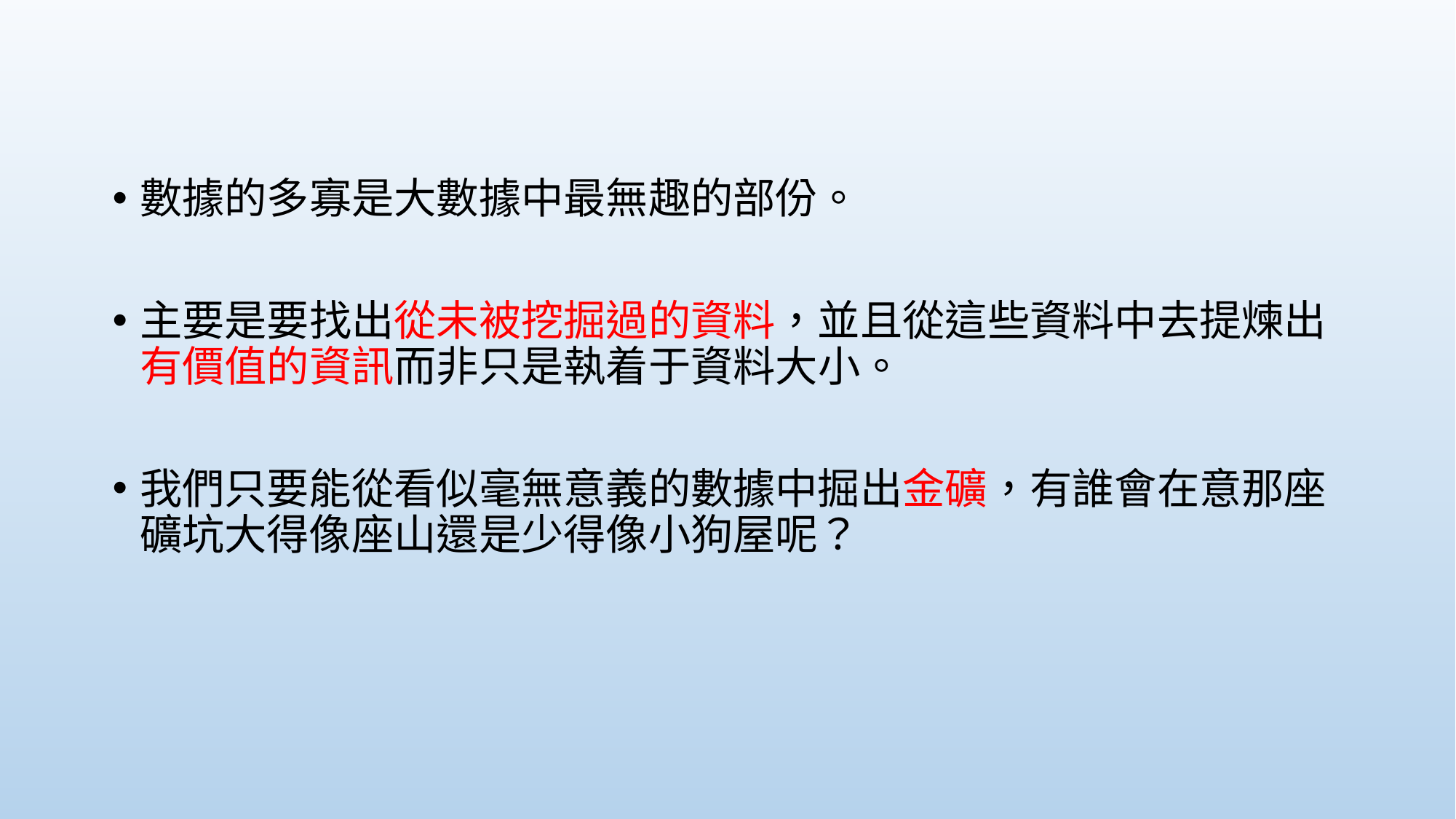

數據的多寡是大數據中最無趣的部份。

主要是要找出從未被挖掘過的資料，並且從這些資料中去提煉出有價值的資訊而非只是執着于資料大小。

我們只要能從看似毫無意義的數據中掘出金礦，有誰會在意那座礦坑大得像座山還是少得像小狗屋呢？